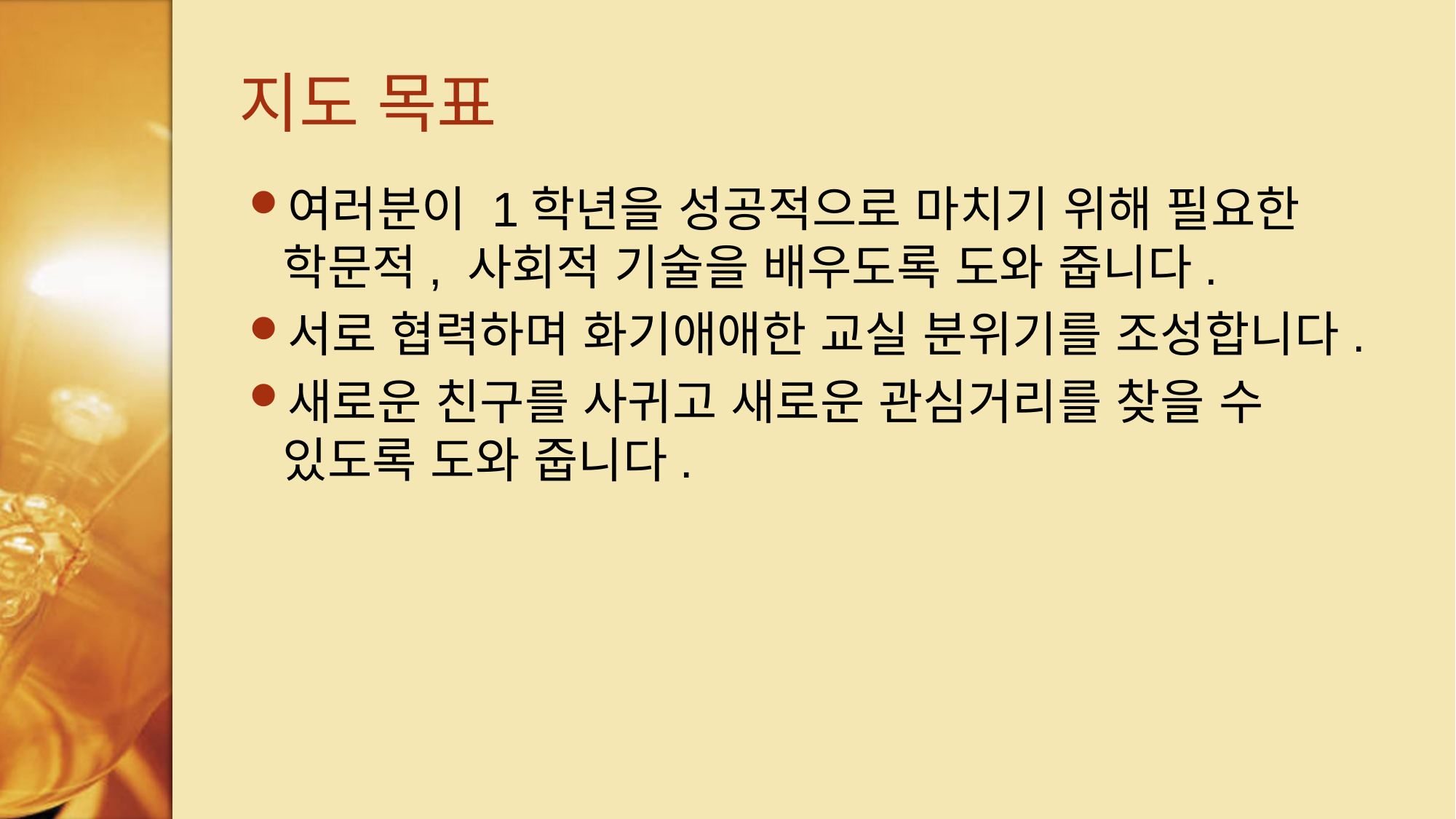

# 지도 목표
여러분이 1학년을 성공적으로 마치기 위해 필요한 학문적, 사회적 기술을 배우도록 도와 줍니다.
서로 협력하며 화기애애한 교실 분위기를 조성합니다.
새로운 친구를 사귀고 새로운 관심거리를 찾을 수 있도록 도와 줍니다.